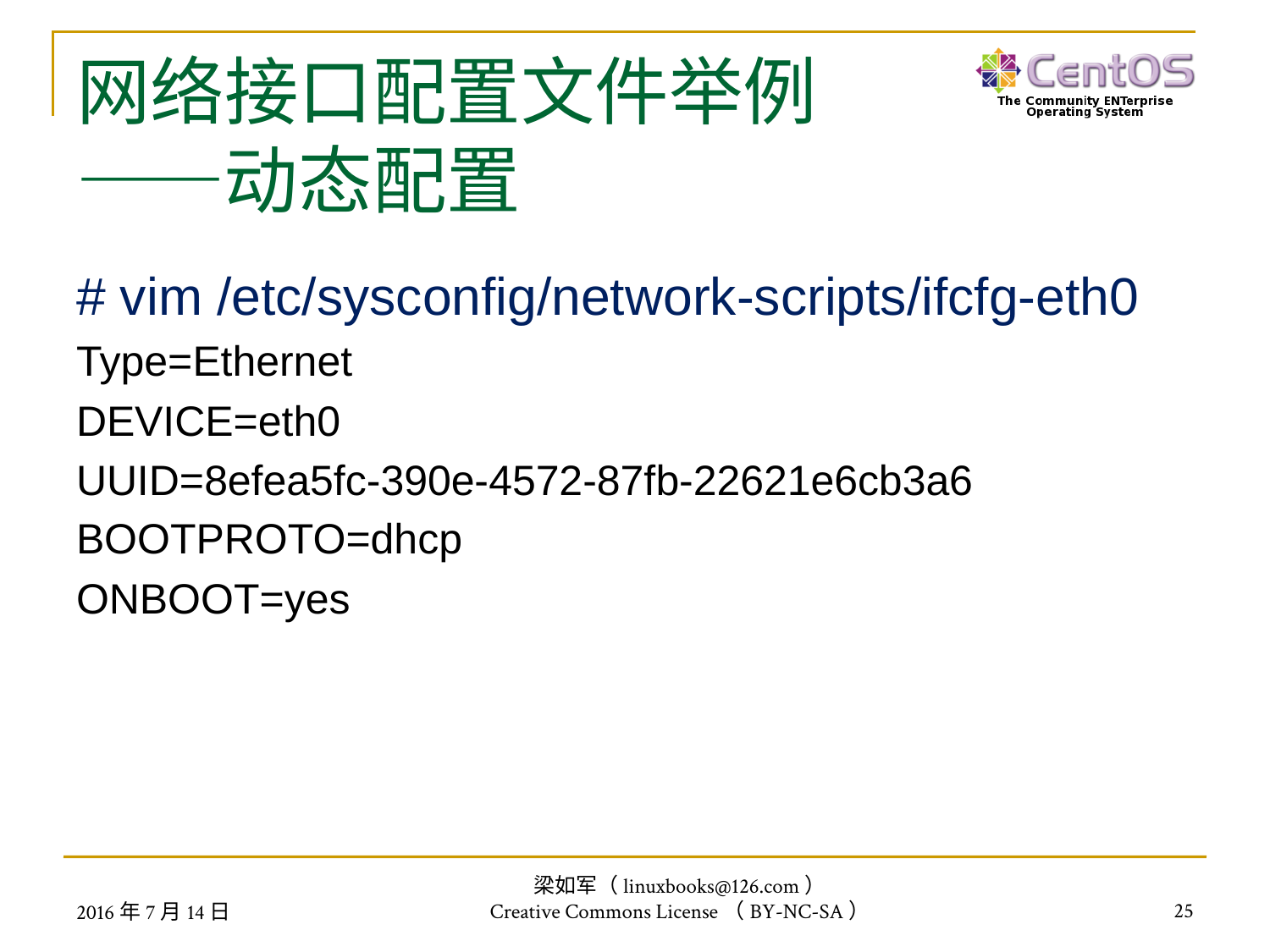

# 网络接口配置文件举例 ——动态配置
# vim /etc/sysconfig/network-scripts/ifcfg-eth0
Type=Ethernet
DEVICE=eth0
UUID=8efea5fc-390e-4572-87fb-22621e6cb3a6
BOOTPROTO=dhcp
ONBOOT=yes
梁如军（linuxbooks@126.com）
Creative Commons License（BY-NC-SA）
2016年7月14日
25